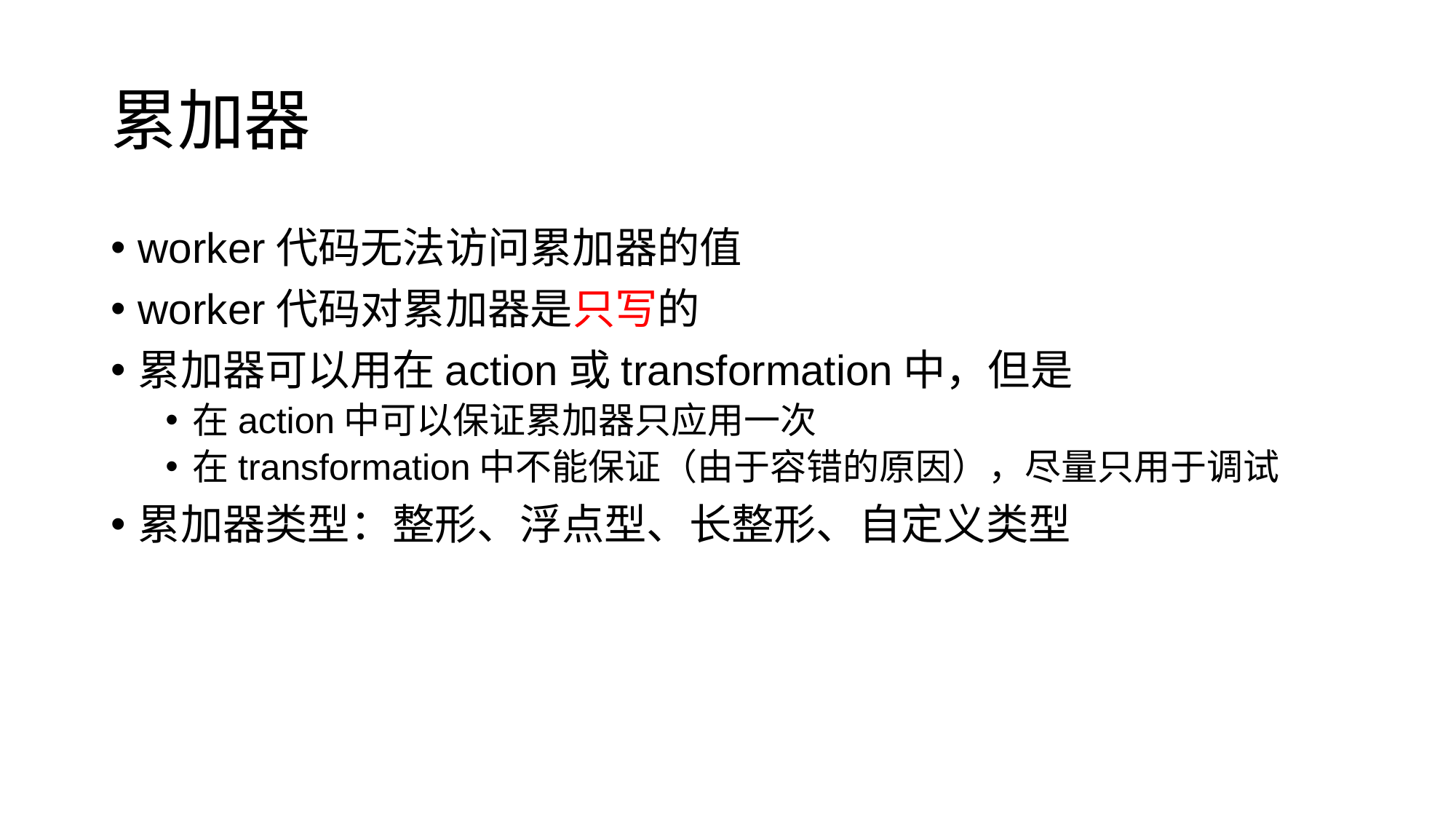

# 累加器
worker代码无法访问累加器的值
worker代码对累加器是只写的
累加器可以用在action或transformation中，但是
在action中可以保证累加器只应用一次
在transformation中不能保证（由于容错的原因），尽量只用于调试
累加器类型：整形、浮点型、长整形、自定义类型